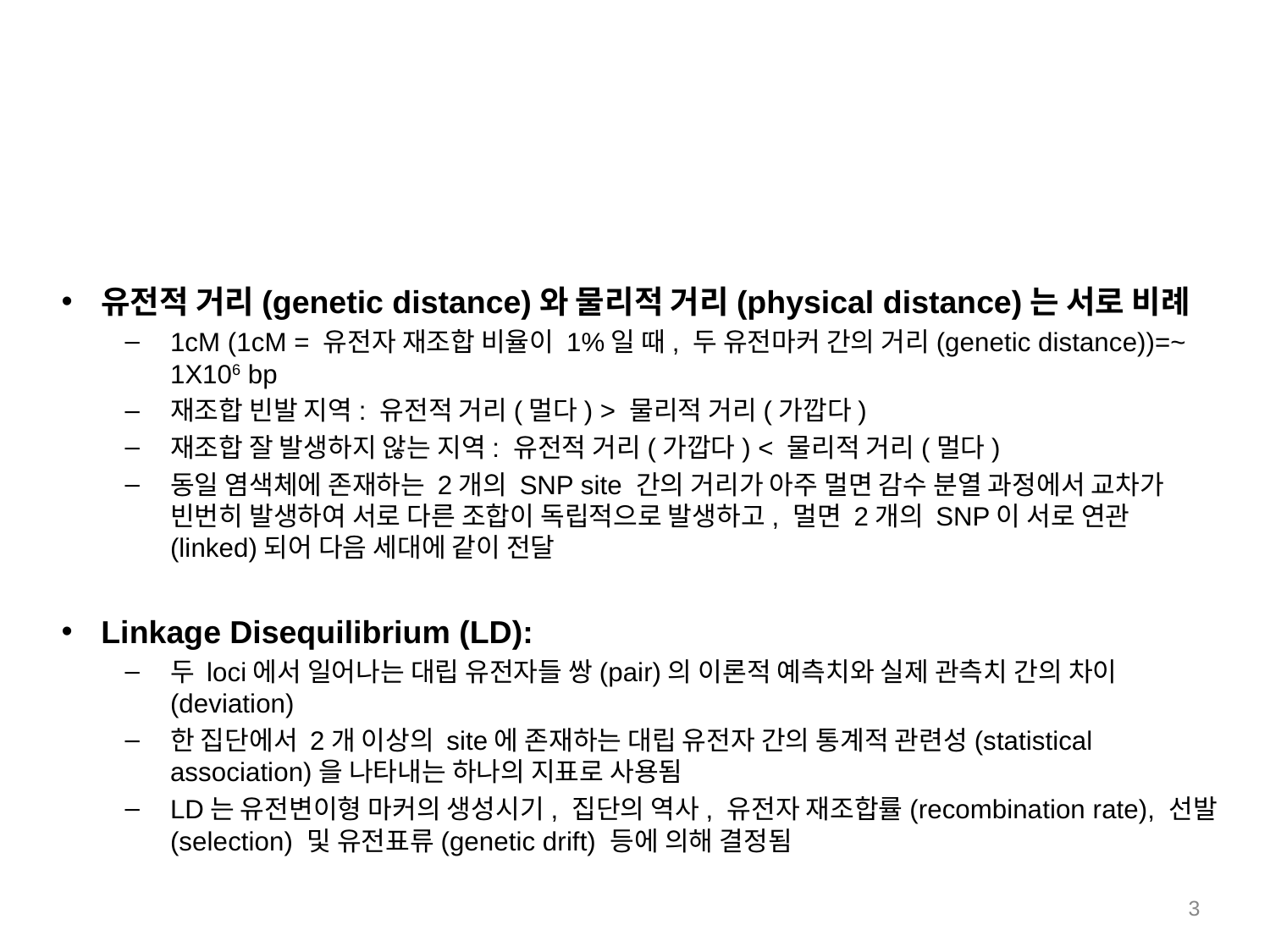

#
유전적 거리(genetic distance)와 물리적 거리(physical distance)는 서로 비례
1cM (1cM = 유전자 재조합 비율이 1%일 때, 두 유전마커 간의 거리(genetic distance))=~ 1X106 bp
재조합 빈발 지역: 유전적 거리(멀다) > 물리적 거리(가깝다)
재조합 잘 발생하지 않는 지역: 유전적 거리(가깝다) < 물리적 거리(멀다)
동일 염색체에 존재하는 2개의 SNP site 간의 거리가 아주 멀면 감수 분열 과정에서 교차가 빈번히 발생하여 서로 다른 조합이 독립적으로 발생하고, 멀면 2개의 SNP이 서로 연관(linked)되어 다음 세대에 같이 전달

Linkage Disequilibrium (LD):
두 loci에서 일어나는 대립 유전자들 쌍(pair)의 이론적 예측치와 실제 관측치 간의 차이(deviation)
한 집단에서 2개 이상의 site에 존재하는 대립 유전자 간의 통계적 관련성(statistical association)을 나타내는 하나의 지표로 사용됨
LD는 유전변이형 마커의 생성시기, 집단의 역사, 유전자 재조합률(recombination rate), 선발(selection) 및 유전표류(genetic drift) 등에 의해 결정됨
3